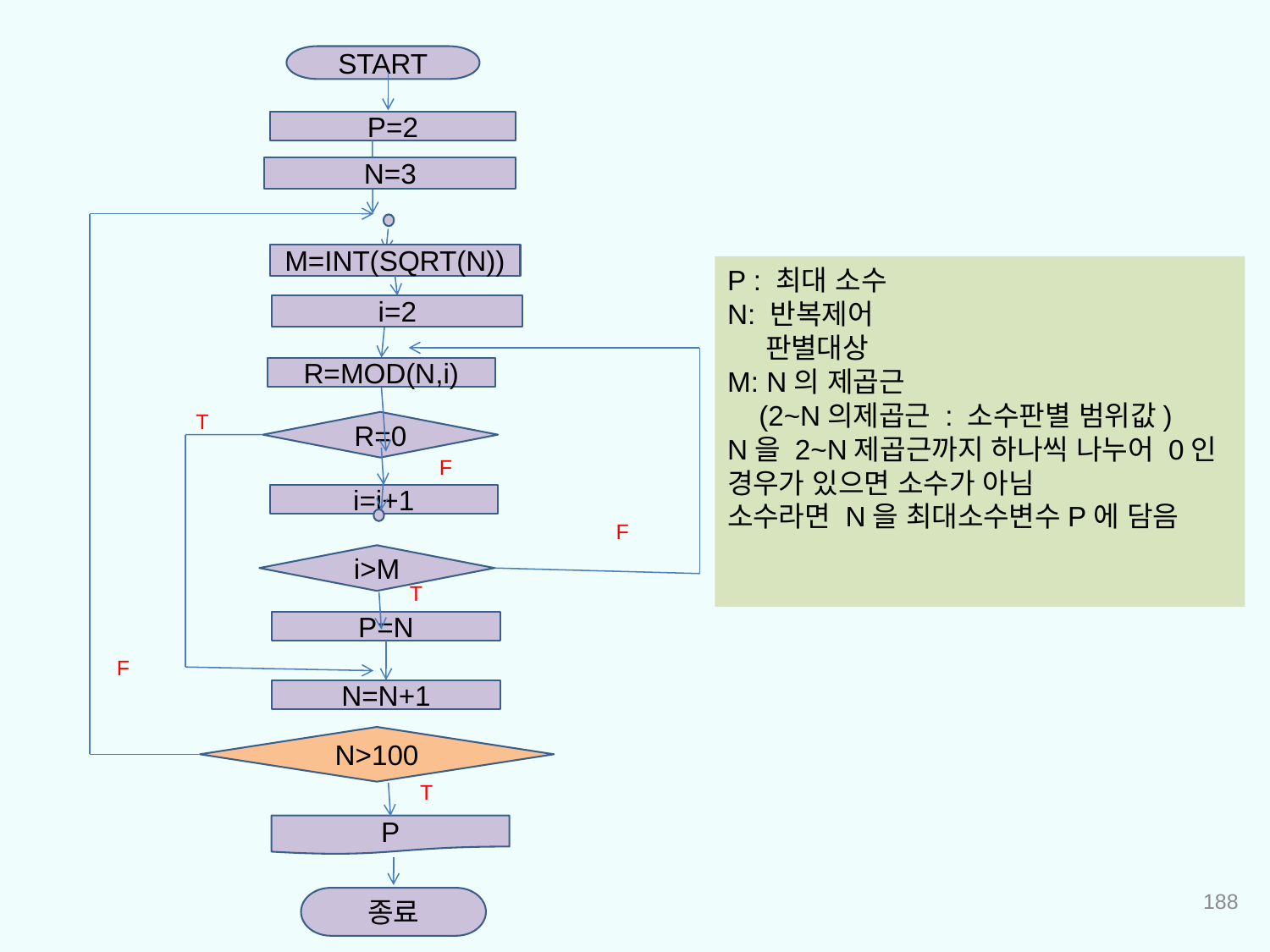

START
P=2
N=3

M=INT(SQRT(N))
i=2
R=MOD(N,i)
T
R=0
F
i=i+1

F
i>M
T
P=N
F
N=N+1
N>100
T
P
종료
P : 최대 소수
N: 반복제어
    판별대상
M: N의 제곱근
    (2~N의제곱근 : 소수판별 범위값)
N을 2~N제곱근까지 하나씩 나누어 0인 경우가 있으면 소수가 아님
소수라면 N을 최대소수변수P에 담음

188